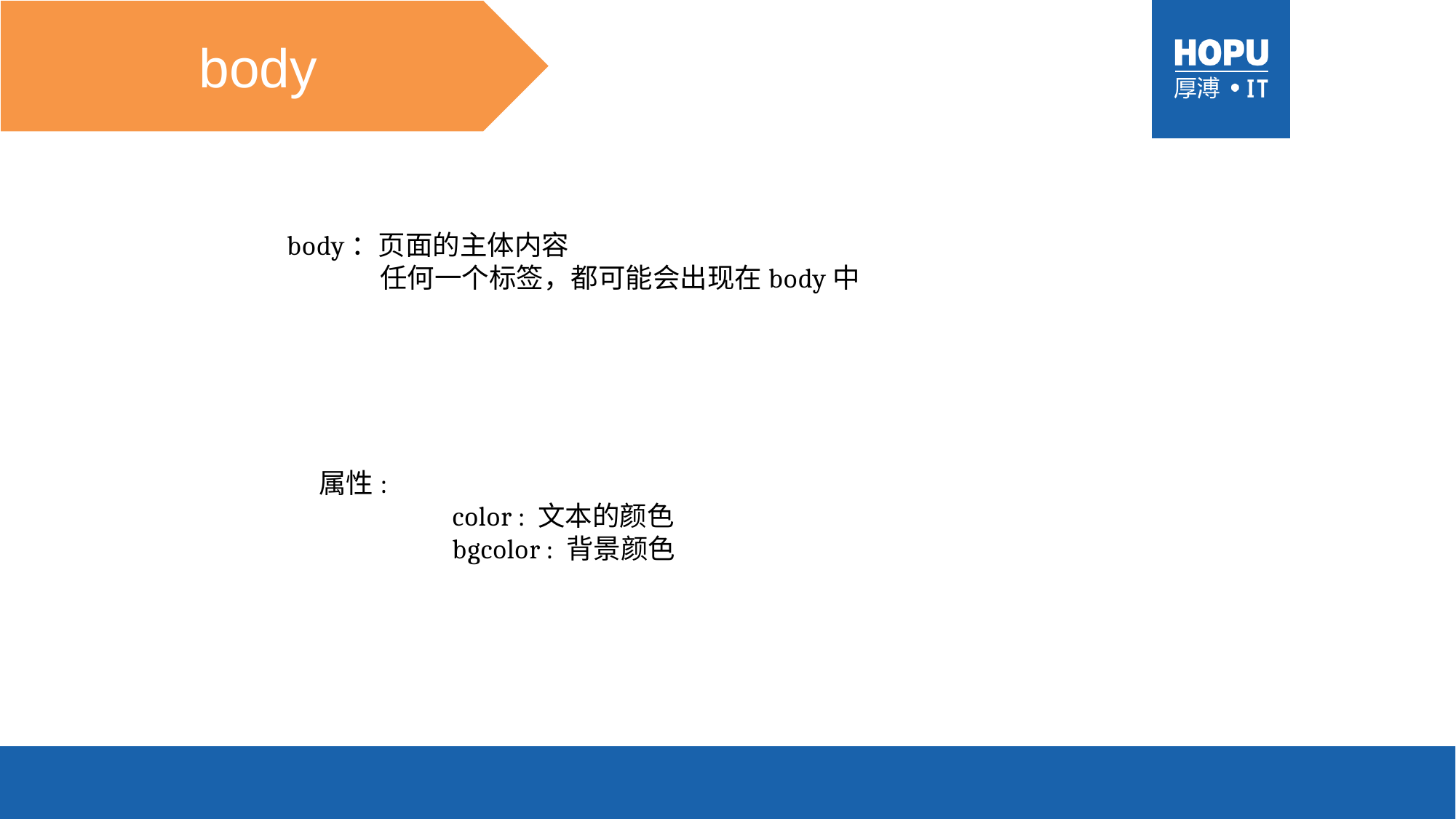

body
body：页面的主体内容
              任何一个标签，都可能会出现在body中
属性:
	    color : 文本的颜色
	    bgcolor : 背景颜色